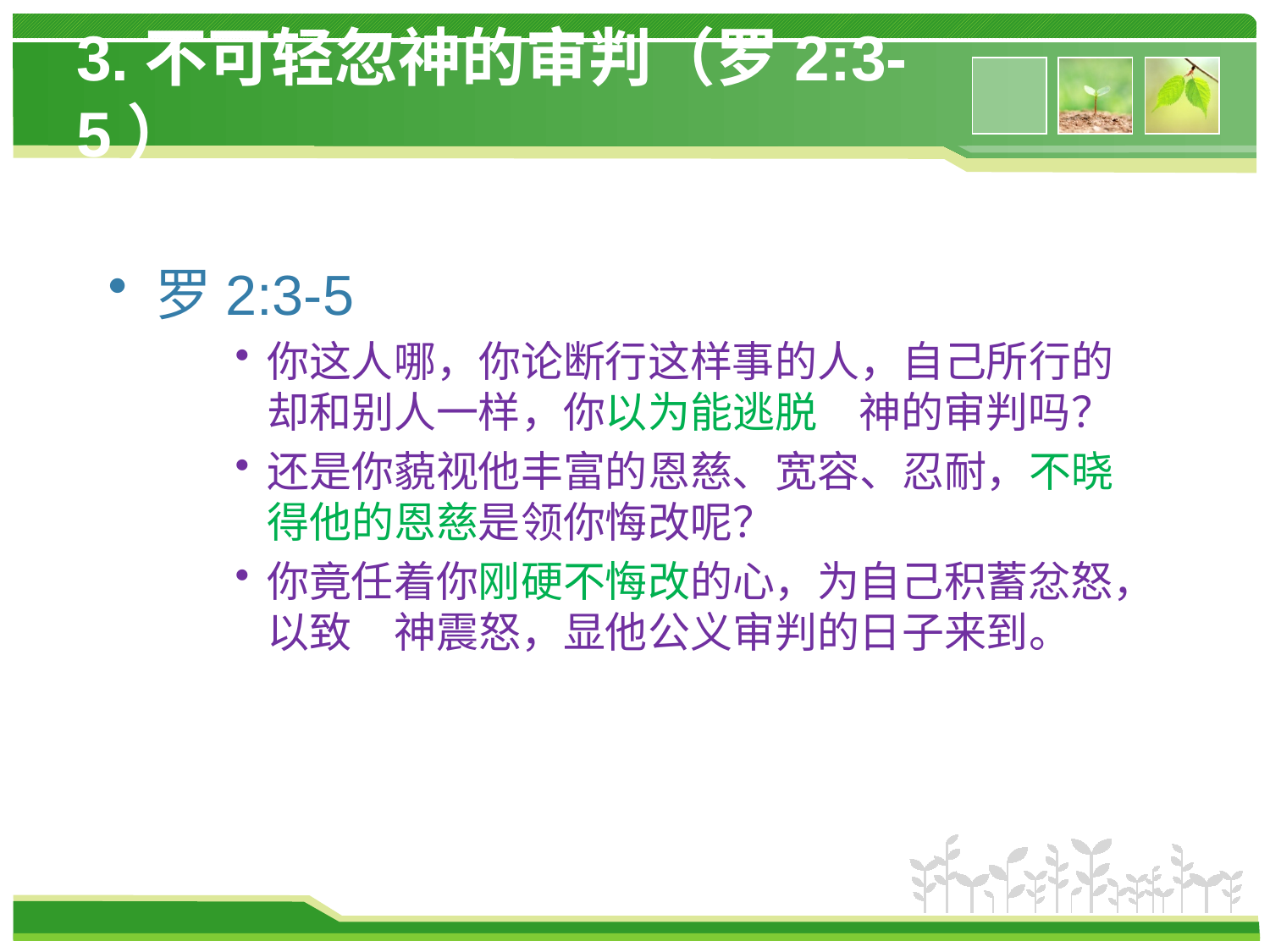

# 3.不可轻忽神的审判（罗2:3-5）
罗2:3-5
你这人哪，你论断行这样事的人，自己所行的却和别人一样，你以为能逃脱　神的审判吗？
还是你藐视他丰富的恩慈、宽容、忍耐，不晓得他的恩慈是领你悔改呢？
你竟任着你刚硬不悔改的心，为自己积蓄忿怒，以致　神震怒，显他公义审判的日子来到。